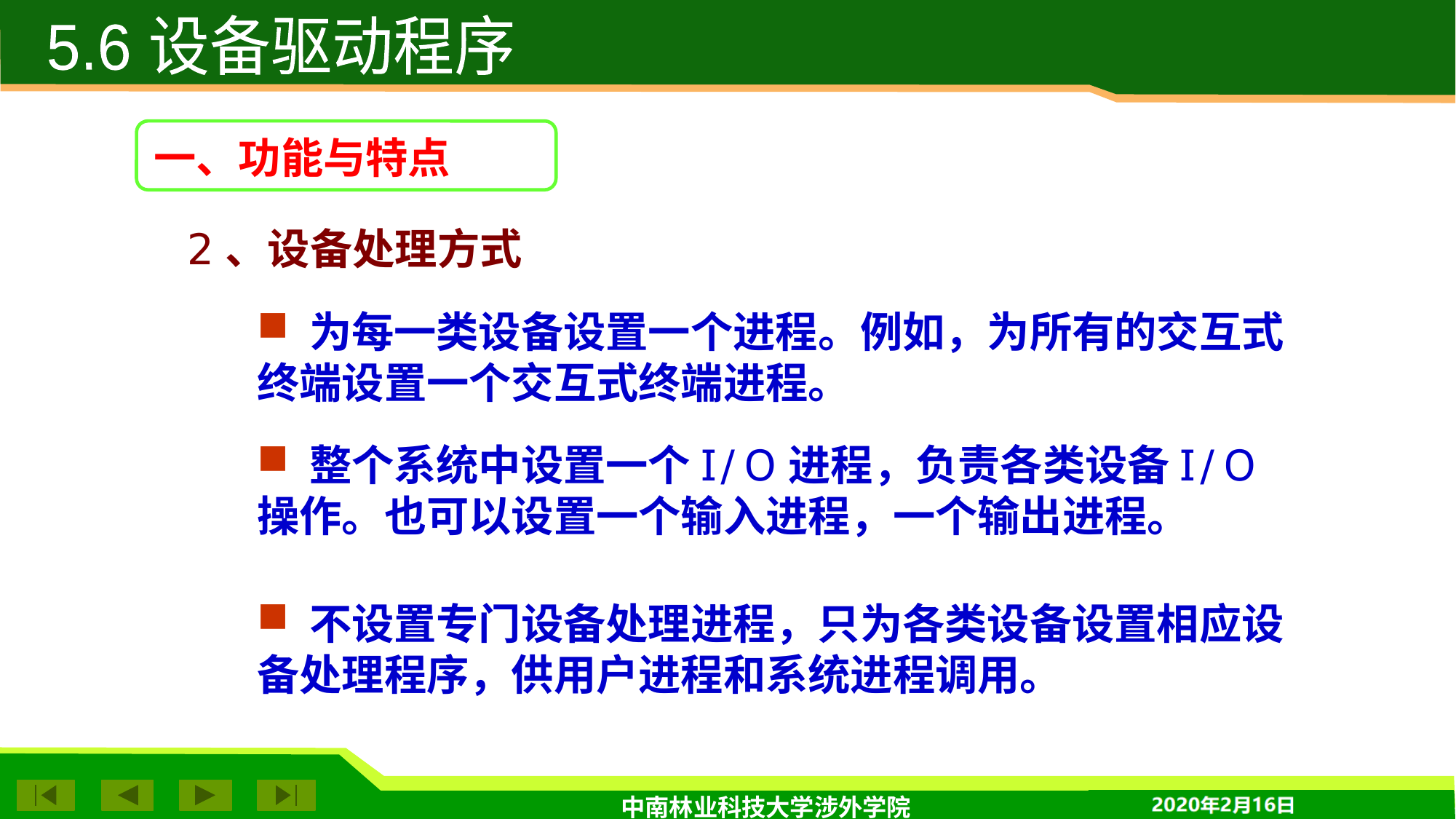

5.6 设备驱动程序

一、功能与特点
2、设备处理方式
 为每一类设备设置一个进程。例如，为所有的交互式终端设置一个交互式终端进程。
 整个系统中设置一个I/O进程，负责各类设备I/O操作。也可以设置一个输入进程，一个输出进程。
 不设置专门设备处理进程，只为各类设备设置相应设备处理程序，供用户进程和系统进程调用。